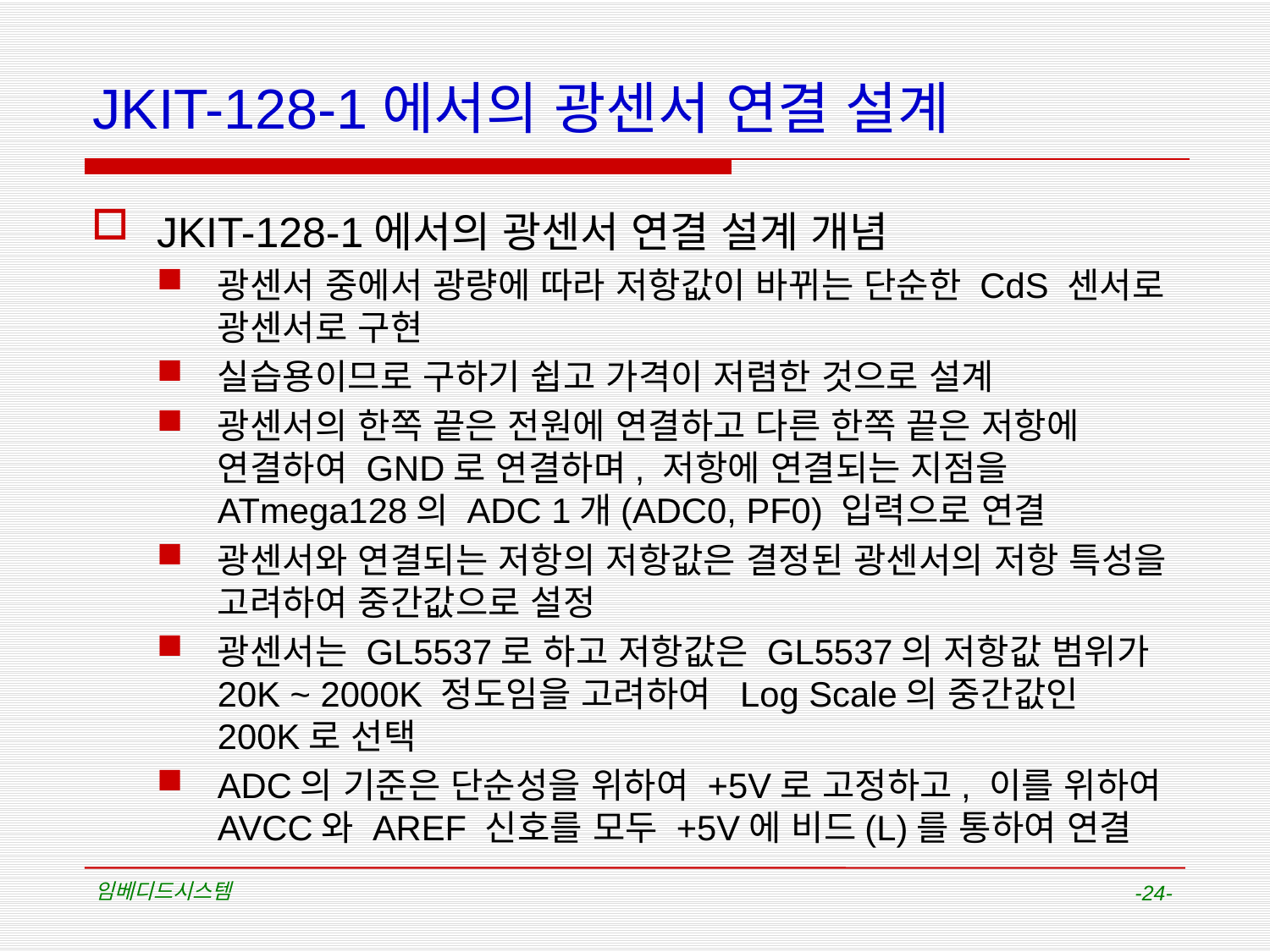

# JKIT-128-1에서의 광센서 연결 설계
JKIT-128-1에서의 광센서 연결 설계 개념
광센서 중에서 광량에 따라 저항값이 바뀌는 단순한 CdS 센서로 광센서로 구현
실습용이므로 구하기 쉽고 가격이 저렴한 것으로 설계
광센서의 한쪽 끝은 전원에 연결하고 다른 한쪽 끝은 저항에 연결하여 GND로 연결하며, 저항에 연결되는 지점을 ATmega128의 ADC 1개(ADC0, PF0) 입력으로 연결
광센서와 연결되는 저항의 저항값은 결정된 광센서의 저항 특성을 고려하여 중간값으로 설정
광센서는 GL5537로 하고 저항값은 GL5537의 저항값 범위가 20K ~ 2000K 정도임을 고려하여  Log Scale의 중간값인 200K로 선택
ADC의 기준은 단순성을 위하여 +5V로 고정하고, 이를 위하여 AVCC와 AREF 신호를 모두 +5V에 비드(L)를 통하여 연결

임베디드시스템
-24-